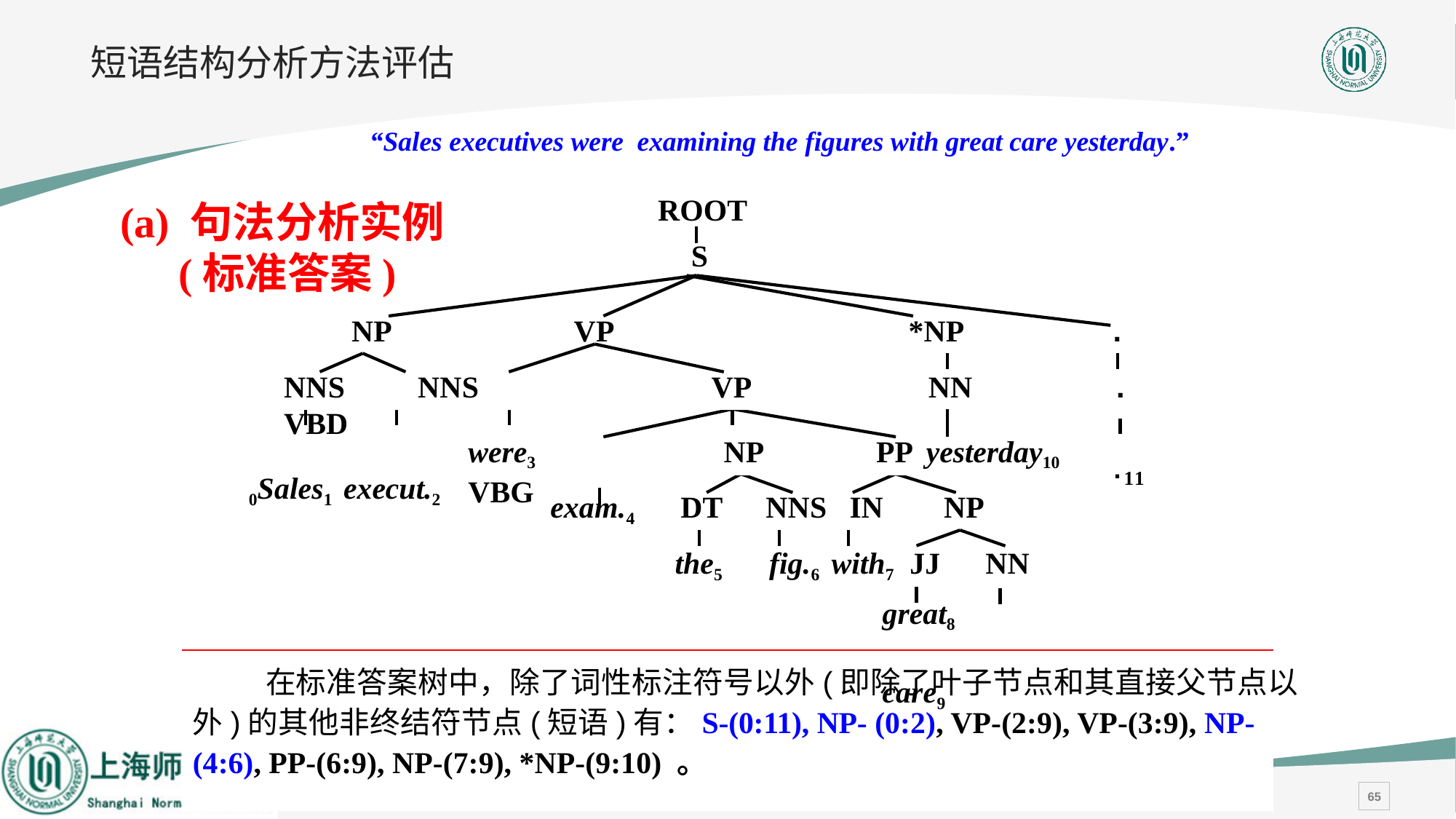

# 短语结构分析方法评估
“Sales executives were  examining the figures with great care yesterday.”

ROOT  S
(a) 句法分析实例
(标准答案)

NP
VP
*NP
.

NNS	NNS	VBD
0Sales1 execut.2
VP
NN
.

were3	VBG
NP
PP yesterday10
.11
DT	NNS	IN	NP
the5	fig.6 with7	JJ	NN
great8	care9

exam.4

在标准答案树中，除了词性标注符号以外(即除了叶子节点和其直接父节点以外)的其他非终结符节点(短语)有：S-(0:11), NP- (0:2), VP-(2:9), VP-(3:9), NP-(4:6), PP-(6:9), NP-(7:9), *NP-(9:10) 。

宗成庆：《自然语言处理》讲义，第 9 章	129/159